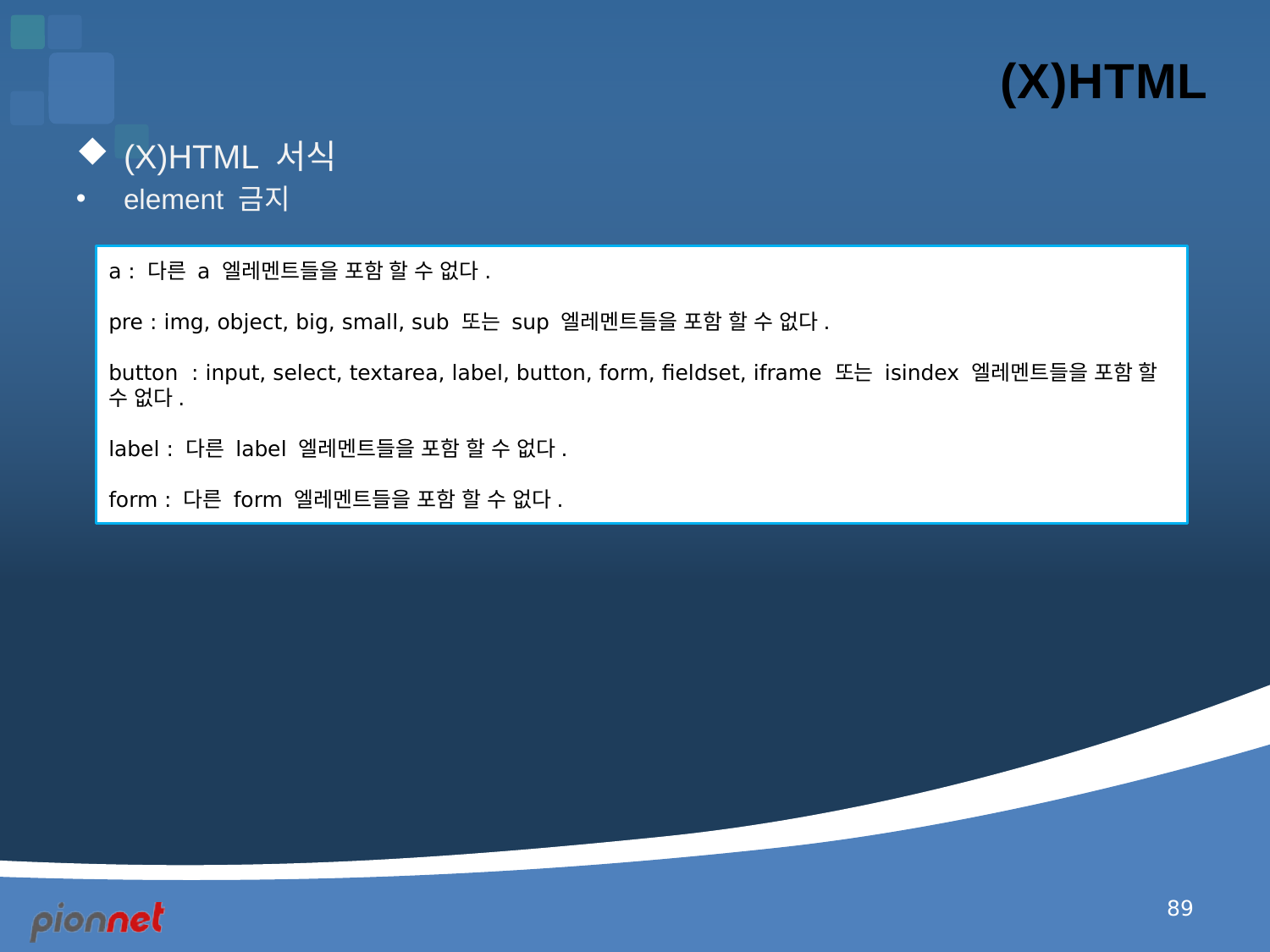

# (X)HTML
(X)HTML 서식
element 금지
a : 다른 a 엘레멘트들을 포함 할 수 없다.

pre : img, object, big, small, sub 또는 sup 엘레멘트들을 포함 할 수 없다.

button  : input, select, textarea, label, button, form, fieldset, iframe 또는 isindex 엘레멘트들을 포함 할 수 없다.

label : 다른 label 엘레멘트들을 포함 할 수 없다.

form : 다른 form 엘레멘트들을 포함 할 수 없다.
89